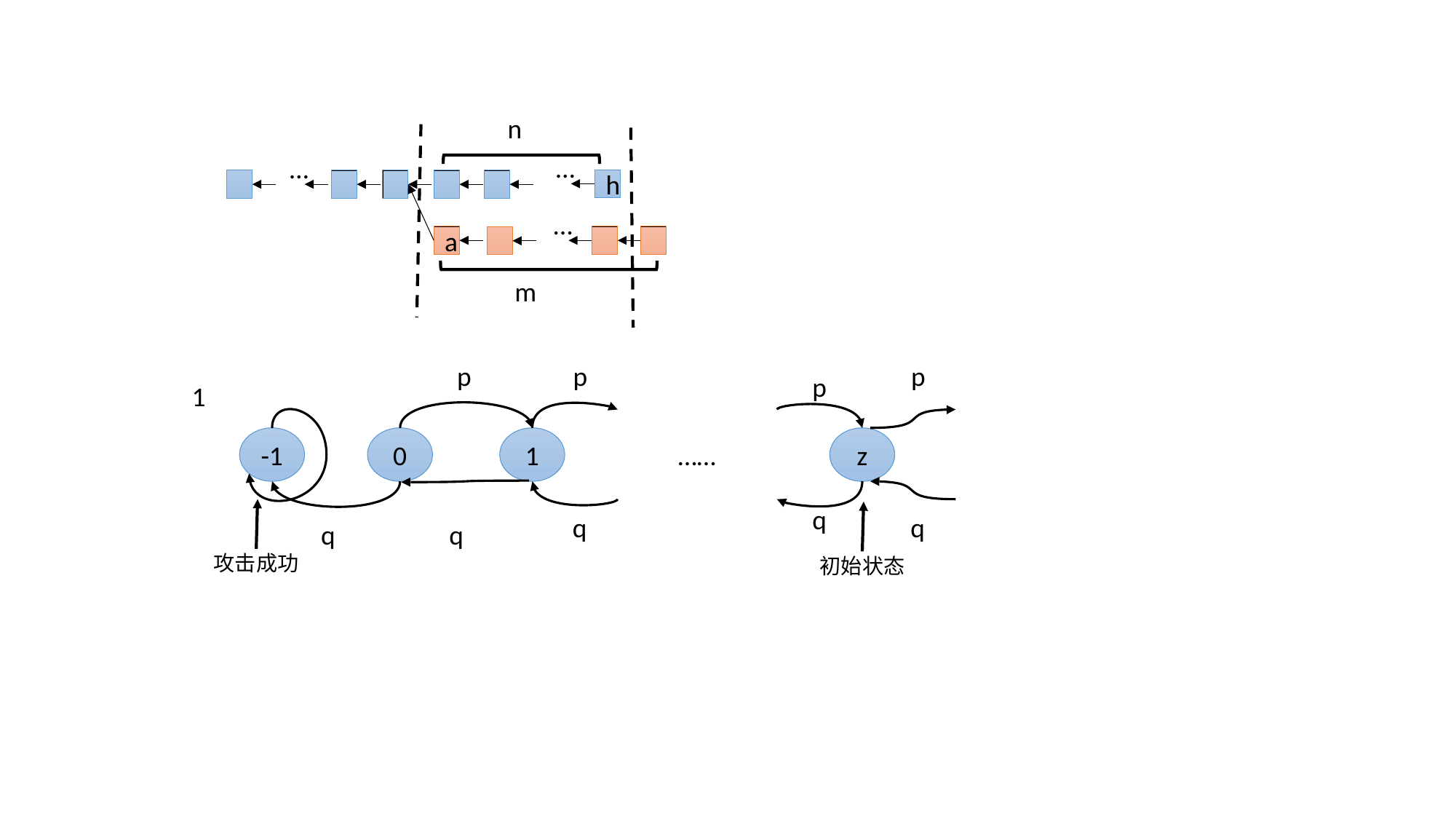

n

…

h

…

a
…

m
p
p
p
p
1
1
-1
0
z
……
攻击成功
初始状态
q
q
q
q
q